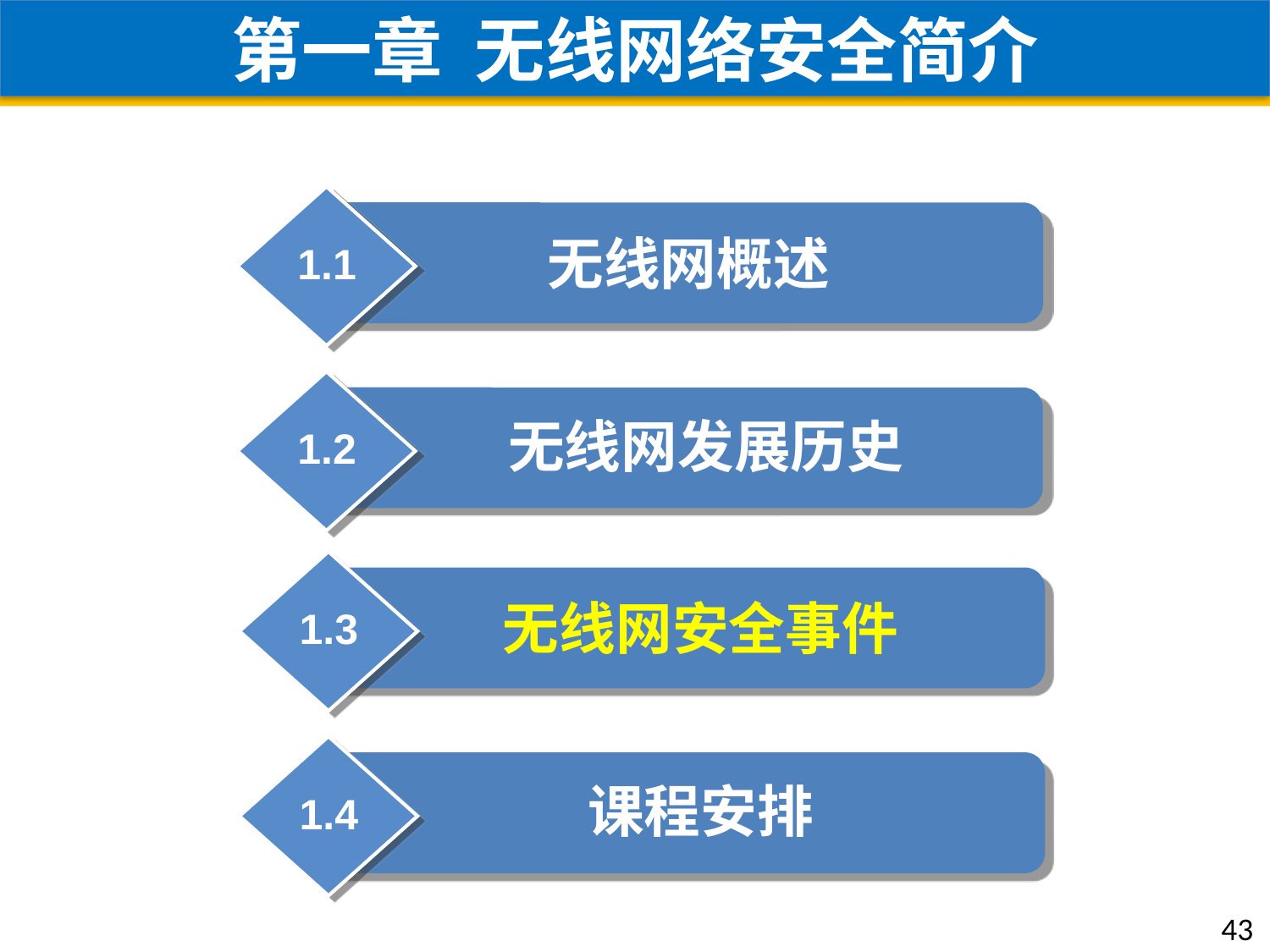

#
第一章  无线网络安全简介

无线网概述
1.1

 无线网发展历史
1.2

    无线网安全事件
1.3

    课程安排
1.4
43